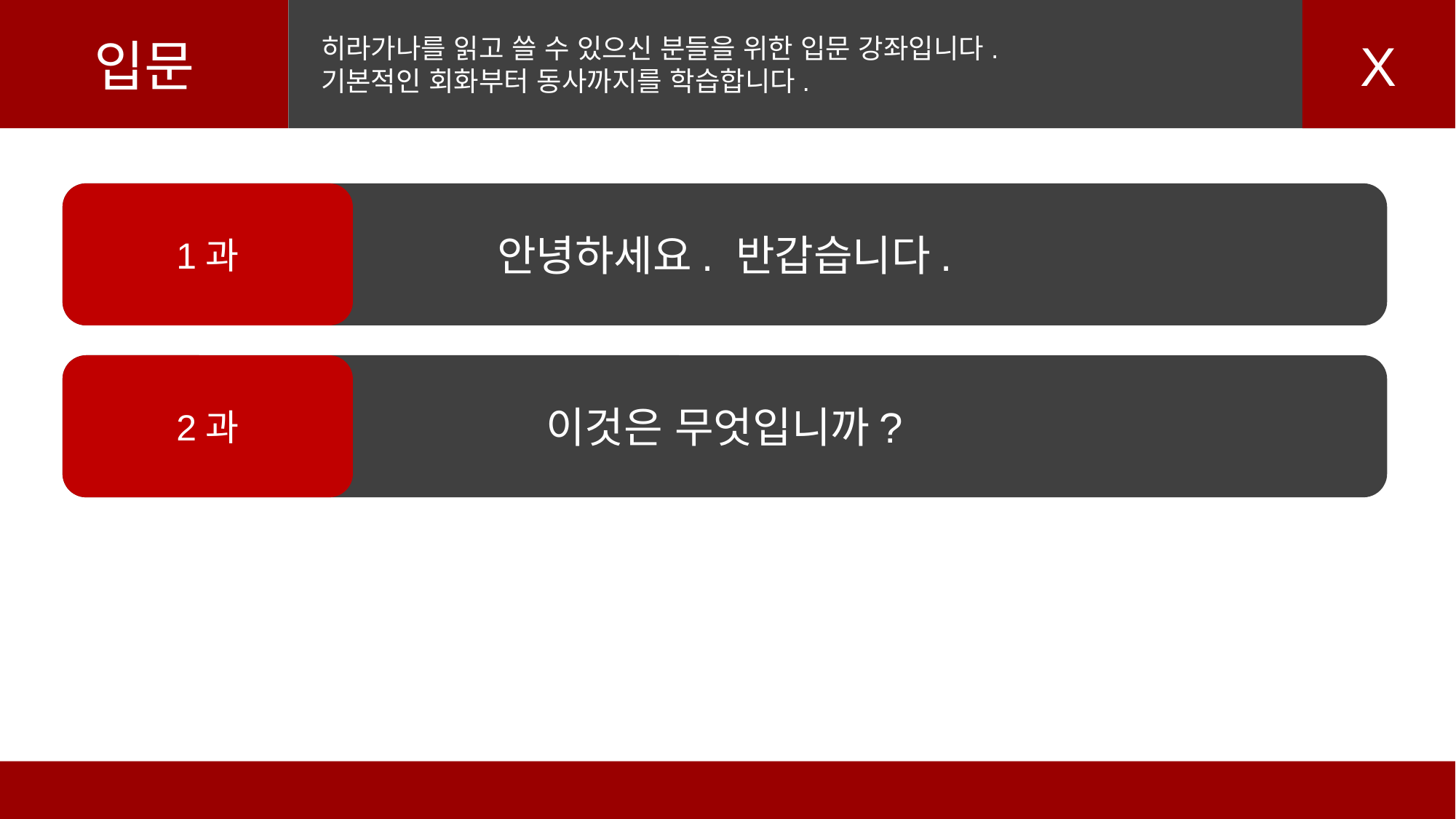

입문
  히라가나를 읽고 쓸 수 있으신 분들을 위한 입문 강좌입니다.
  기본적인 회화부터 동사까지를 학습합니다.
X
안녕하세요. 반갑습니다.
1과
이것은 무엇입니까?
2과